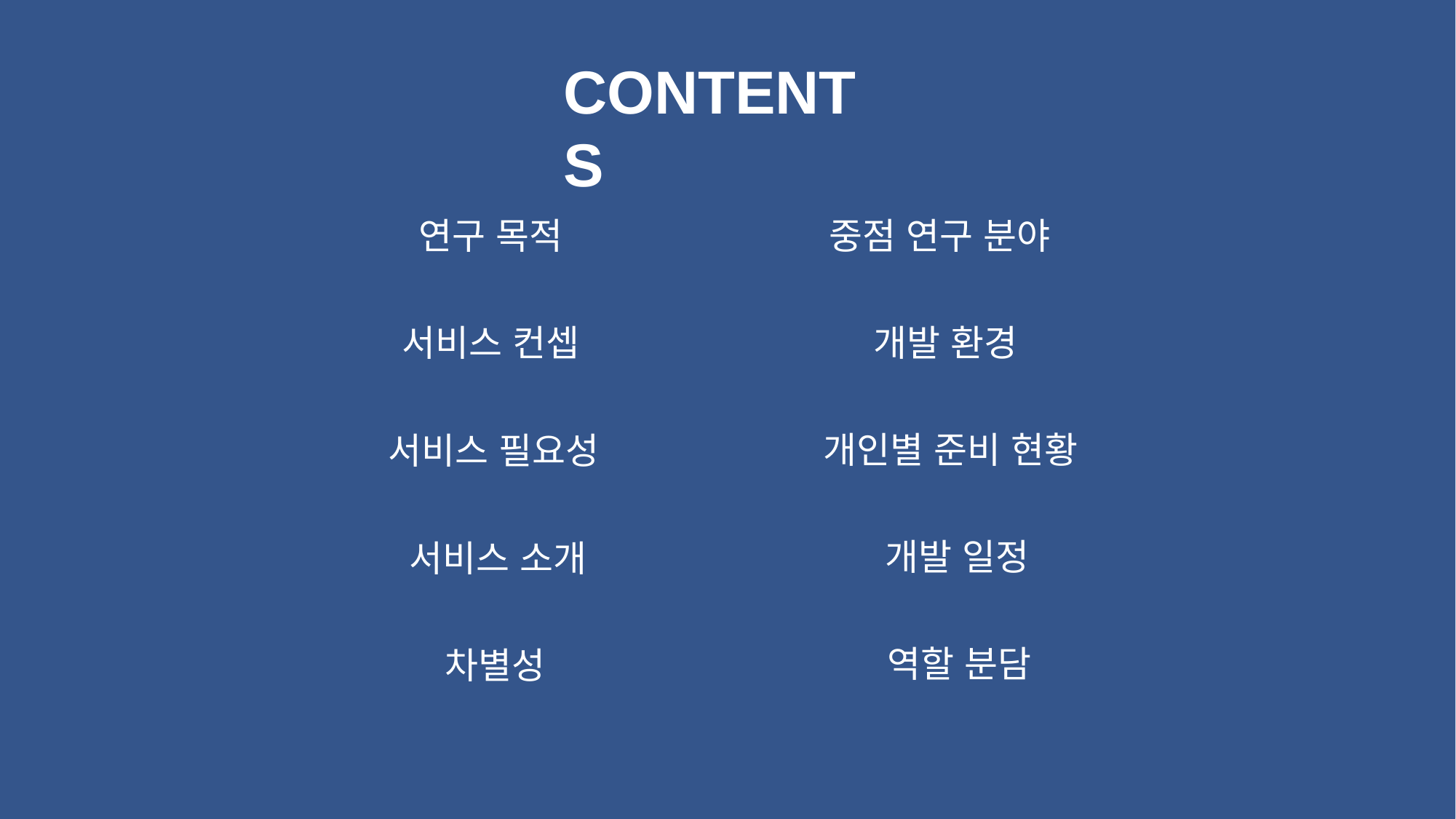

CONTENTS
중점 연구 분야
연구 목적
개발 환경
서비스 컨셉
개인별 준비 현황
서비스 필요성
개발 일정
서비스 소개
역할 분담
차별성